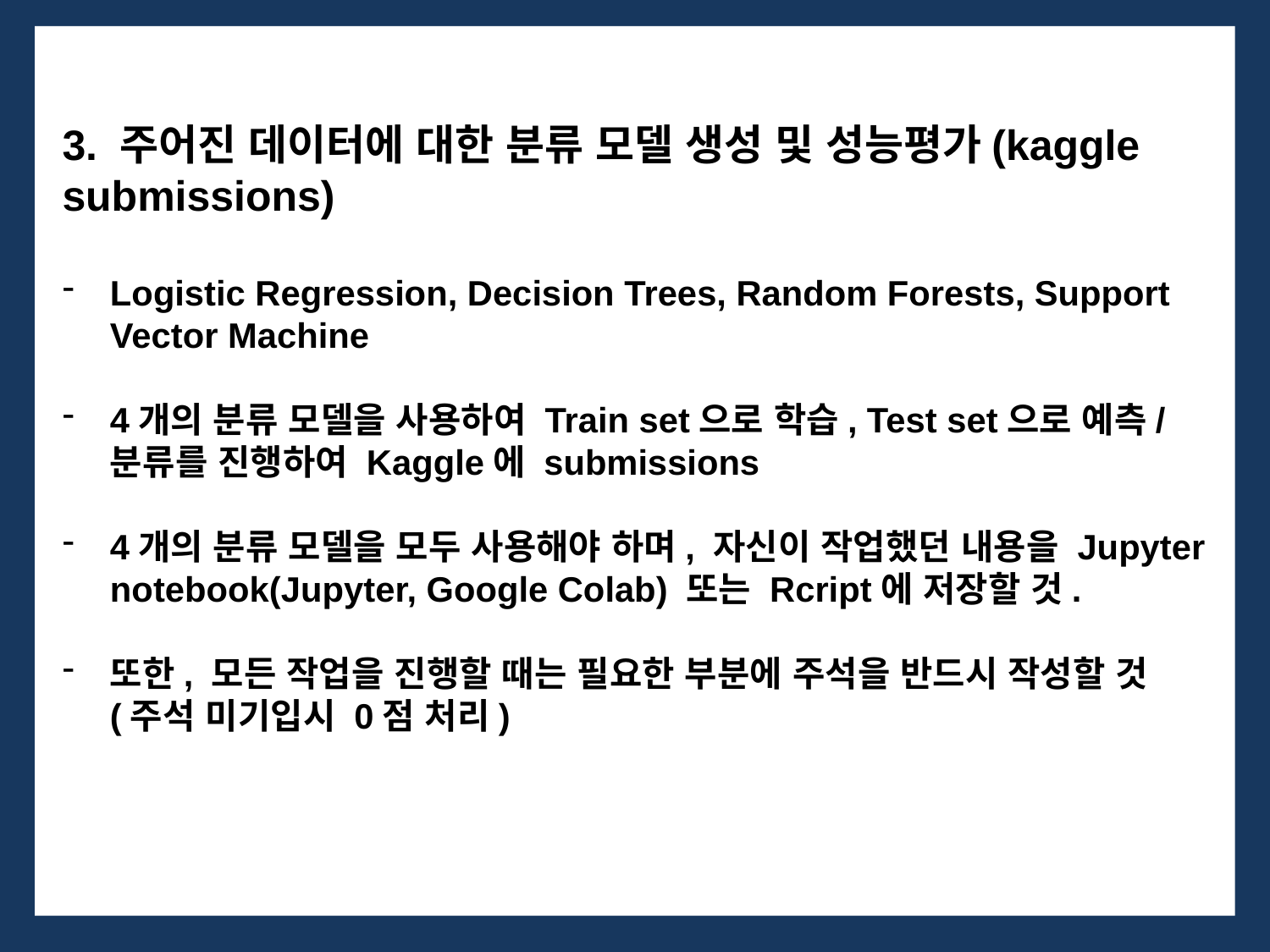

3. 주어진 데이터에 대한 분류 모델 생성 및 성능평가(kaggle submissions)

Logistic Regression, Decision Trees, Random Forests, Support Vector Machine

4개의 분류 모델을 사용하여 Train set으로 학습, Test set으로 예측/분류를 진행하여 Kaggle에 submissions

4개의 분류 모델을 모두 사용해야 하며, 자신이 작업했던 내용을 Jupyter notebook(Jupyter, Google Colab) 또는 Rcript에 저장할 것.

또한, 모든 작업을 진행할 때는 필요한 부분에 주석을 반드시 작성할 것(주석 미기입시 0점 처리)